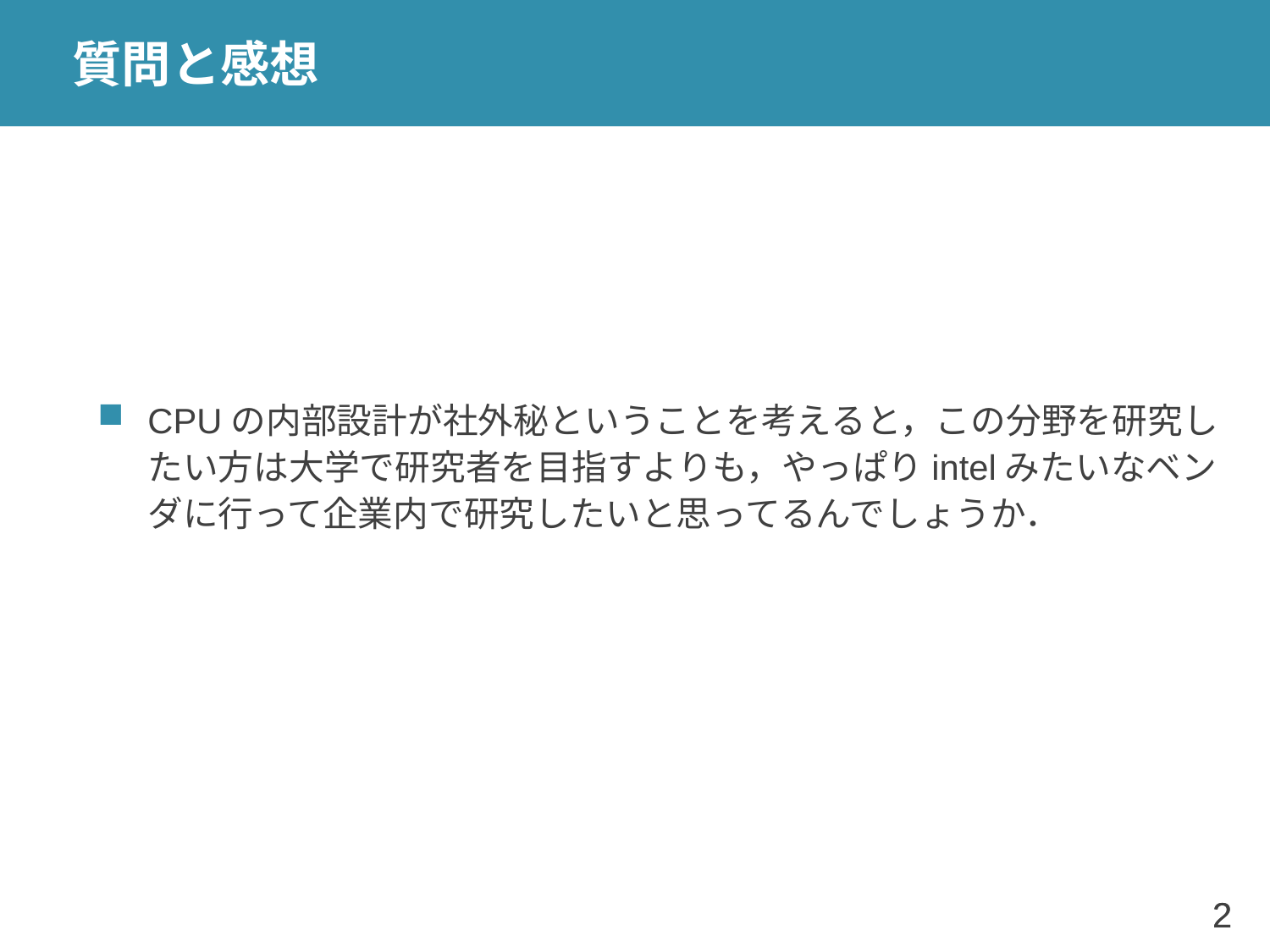

# 質問と感想
CPUの内部設計が社外秘ということを考えると，この分野を研究したい方は大学で研究者を目指すよりも，やっぱりintelみたいなベンダに行って企業内で研究したいと思ってるんでしょうか．